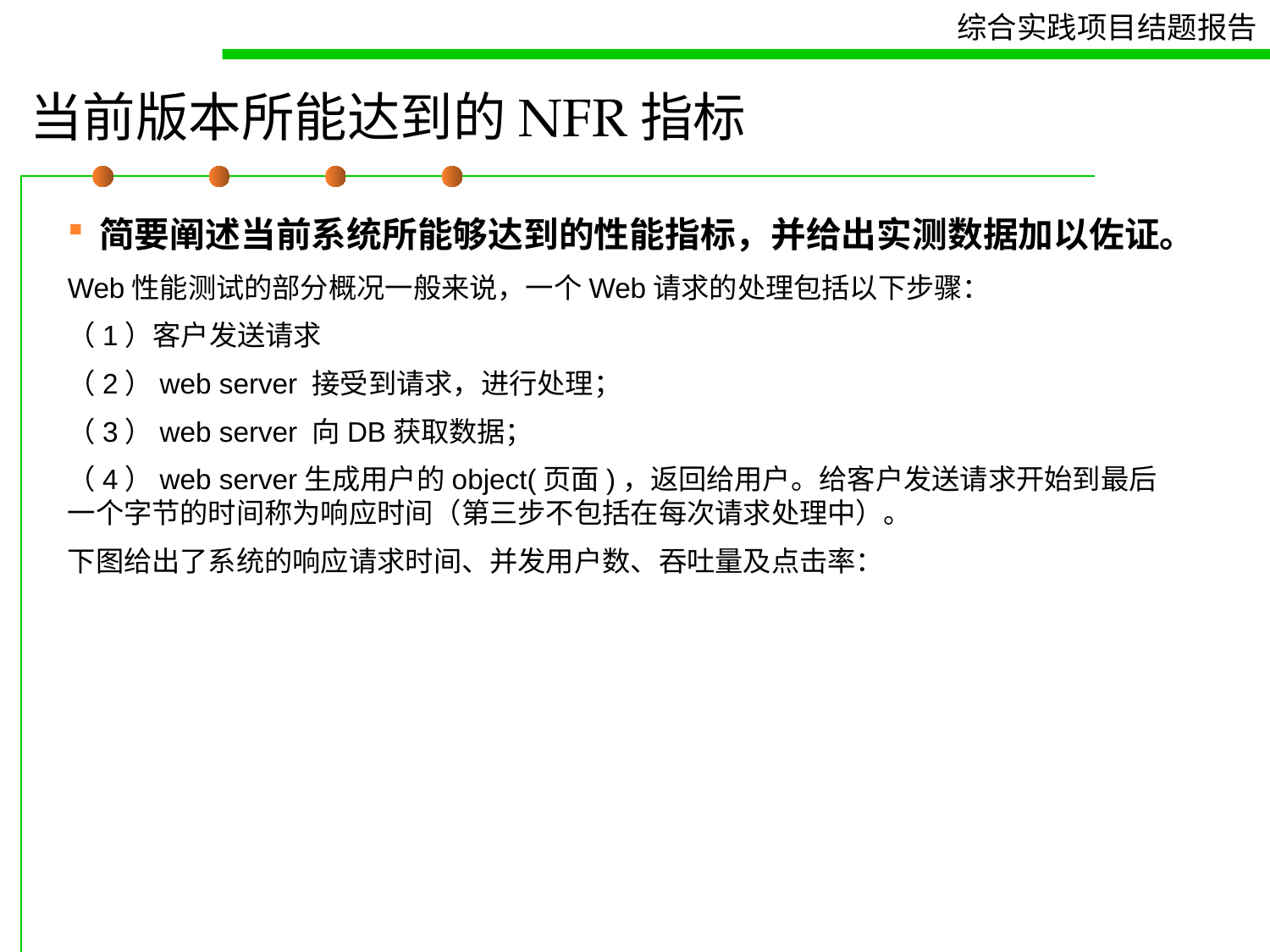

# 当前版本所能达到的NFR指标
简要阐述当前系统所能够达到的性能指标，并给出实测数据加以佐证。
Web性能测试的部分概况一般来说，一个Web请求的处理包括以下步骤：
（1）客户发送请求
（2）web server 接受到请求，进行处理；
（3）web server 向DB获取数据；
（4）web server生成用户的object(页面)，返回给用户。给客户发送请求开始到最后一个字节的时间称为响应时间（第三步不包括在每次请求处理中）。
下图给出了系统的响应请求时间、并发用户数、吞吐量及点击率：